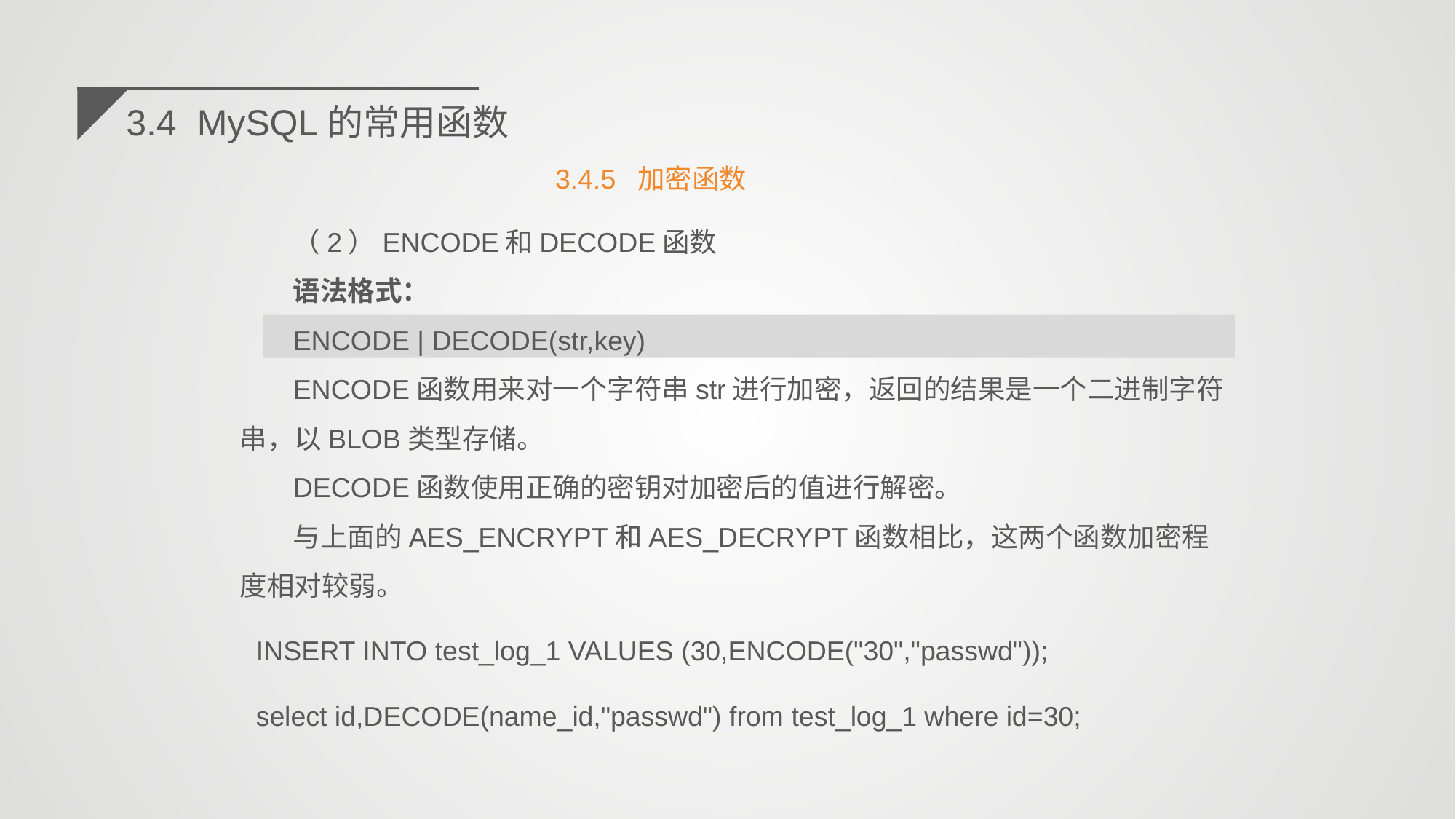

3.4  MySQL的常用函数

3.4.5  加密函数
（2）ENCODE和DECODE函数
语法格式：
ENCODE | DECODE(str,key)
ENCODE函数用来对一个字符串str进行加密，返回的结果是一个二进制字符串，以BLOB类型存储。
DECODE函数使用正确的密钥对加密后的值进行解密。
与上面的AES_ENCRYPT和AES_DECRYPT函数相比，这两个函数加密程度相对较弱。

INSERT INTO test_log_1 VALUES (30,ENCODE("30","passwd"));

select id,DECODE(name_id,"passwd") from test_log_1 where id=30;